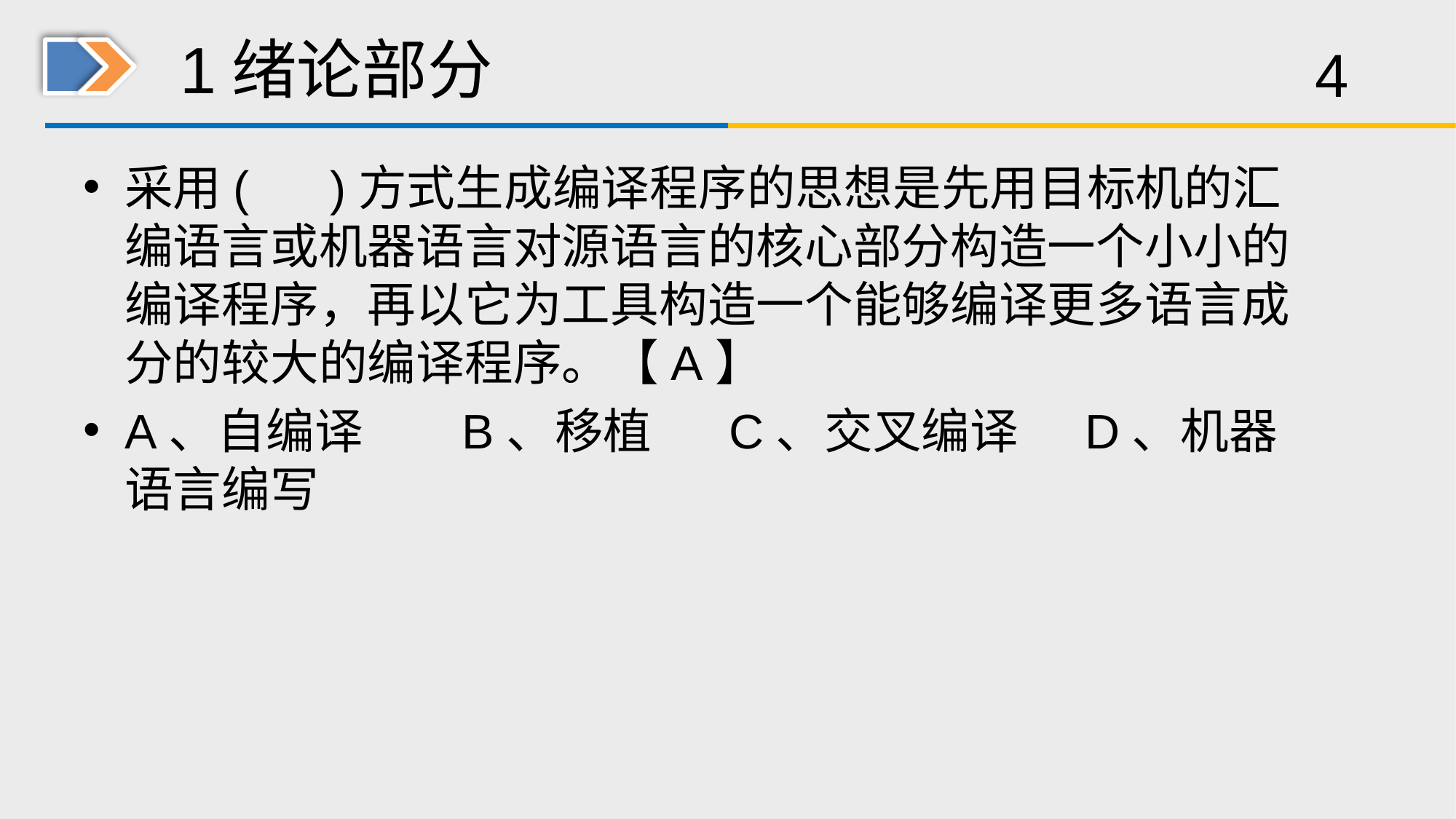

# 1绪论部分
4
采用(      )方式生成编译程序的思想是先用目标机的汇编语言或机器语言对源语言的核心部分构造一个小小的编译程序，再以它为工具构造一个能够编译更多语言成分的较大的编译程序。【A】
A、自编译        B、移植      C、交叉编译     D、机器语言编写